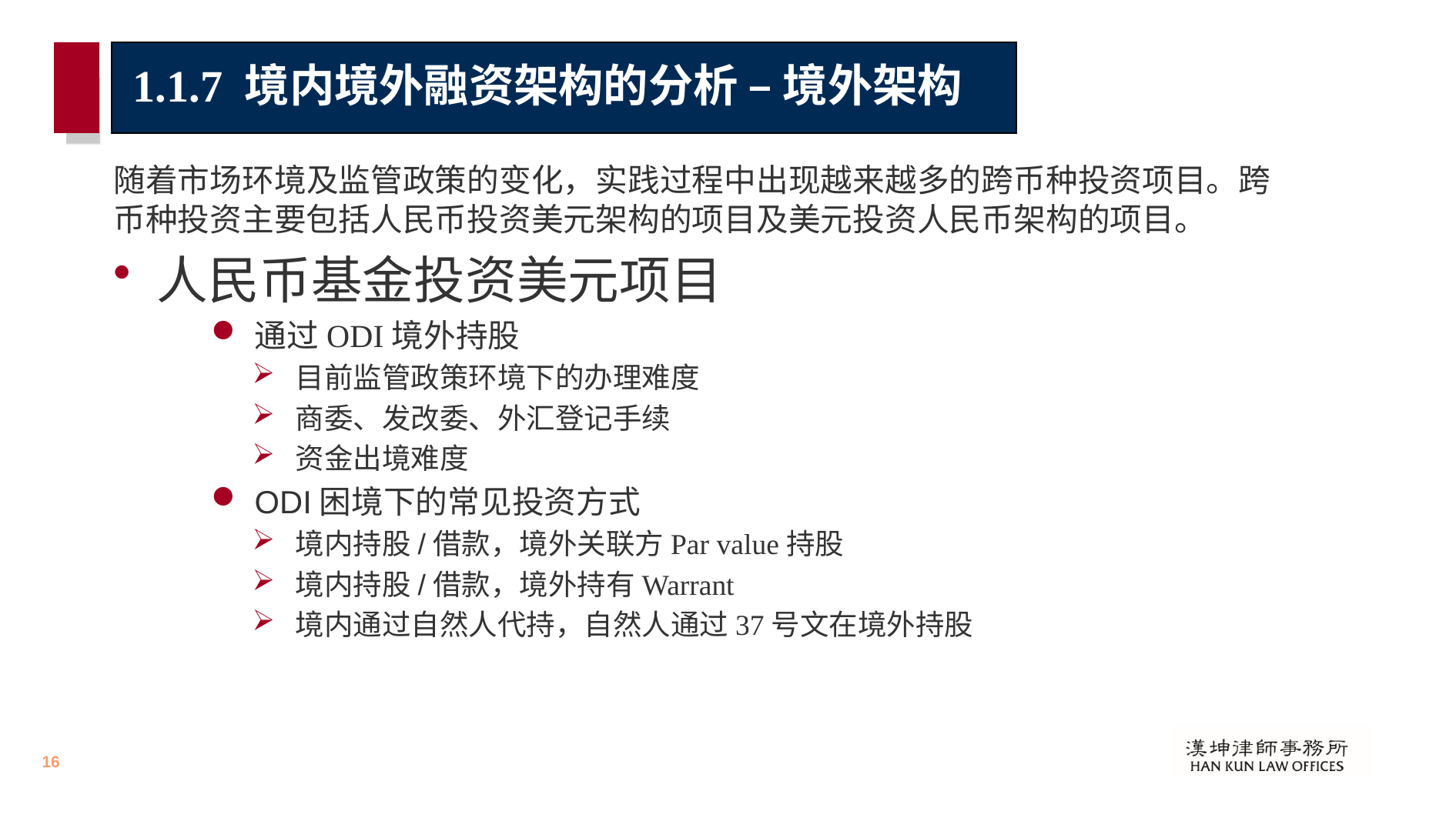

# 1.1.7 境内境外融资架构的分析 – 境外架构
随着市场环境及监管政策的变化，实践过程中出现越来越多的跨币种投资项目。跨币种投资主要包括人民币投资美元架构的项目及美元投资人民币架构的项目。
人民币基金投资美元项目
通过ODI境外持股
目前监管政策环境下的办理难度
商委、发改委、外汇登记手续
资金出境难度
ODI困境下的常见投资方式
境内持股/借款，境外关联方Par value持股
境内持股/借款，境外持有Warrant
境内通过自然人代持，自然人通过37号文在境外持股